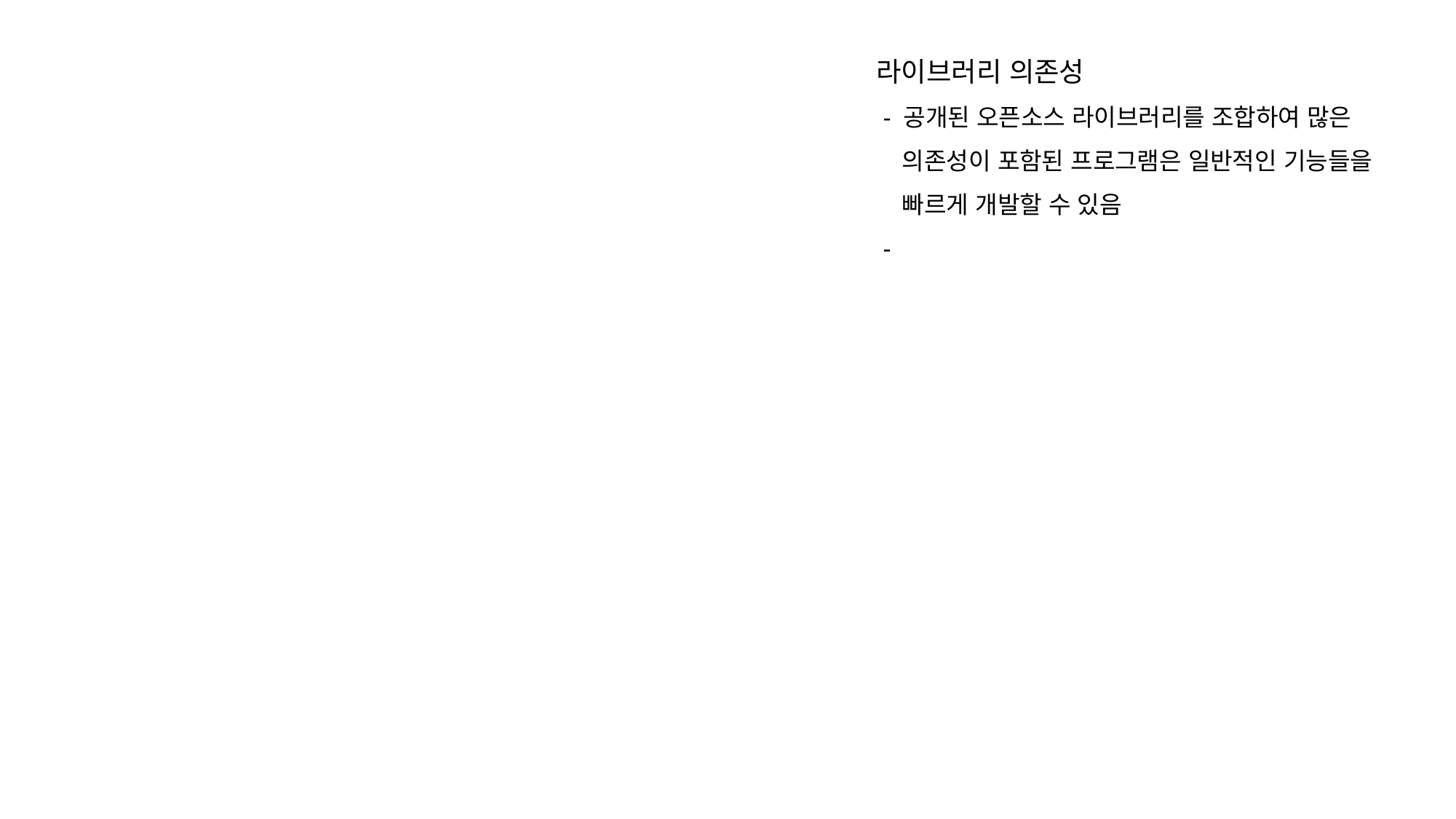

라이브러리 의존성
 - 공개된 오픈소스 라이브러리를 조합하여 많은
   의존성이 포함된 프로그램은 일반적인 기능들을
   빠르게 개발할 수 있음
 -